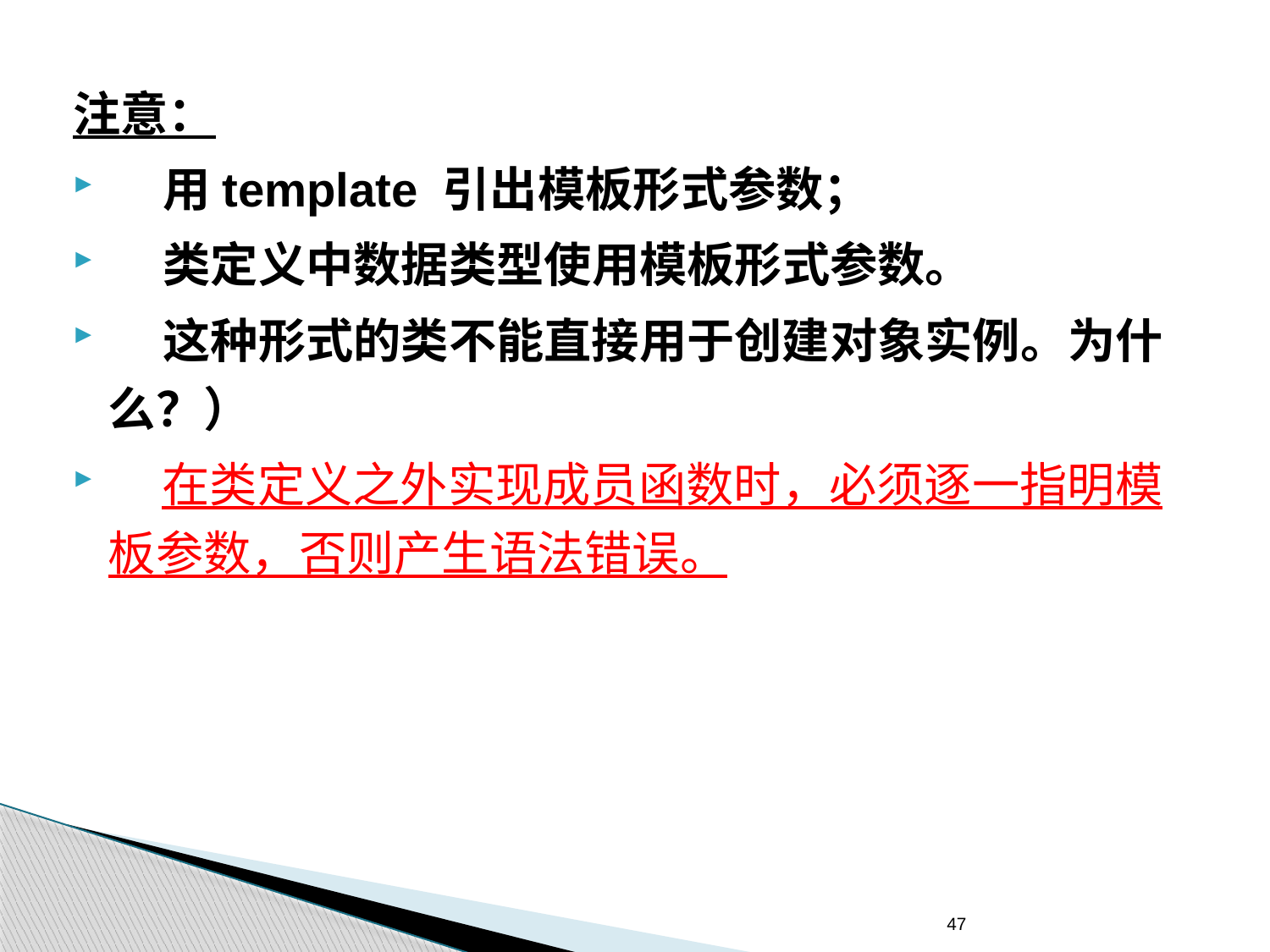

注意：
    用template 引出模板形式参数；
    类定义中数据类型使用模板形式参数。
    这种形式的类不能直接用于创建对象实例。为什么？）
    在类定义之外实现成员函数时，必须逐一指明模板参数，否则产生语法错误。
47